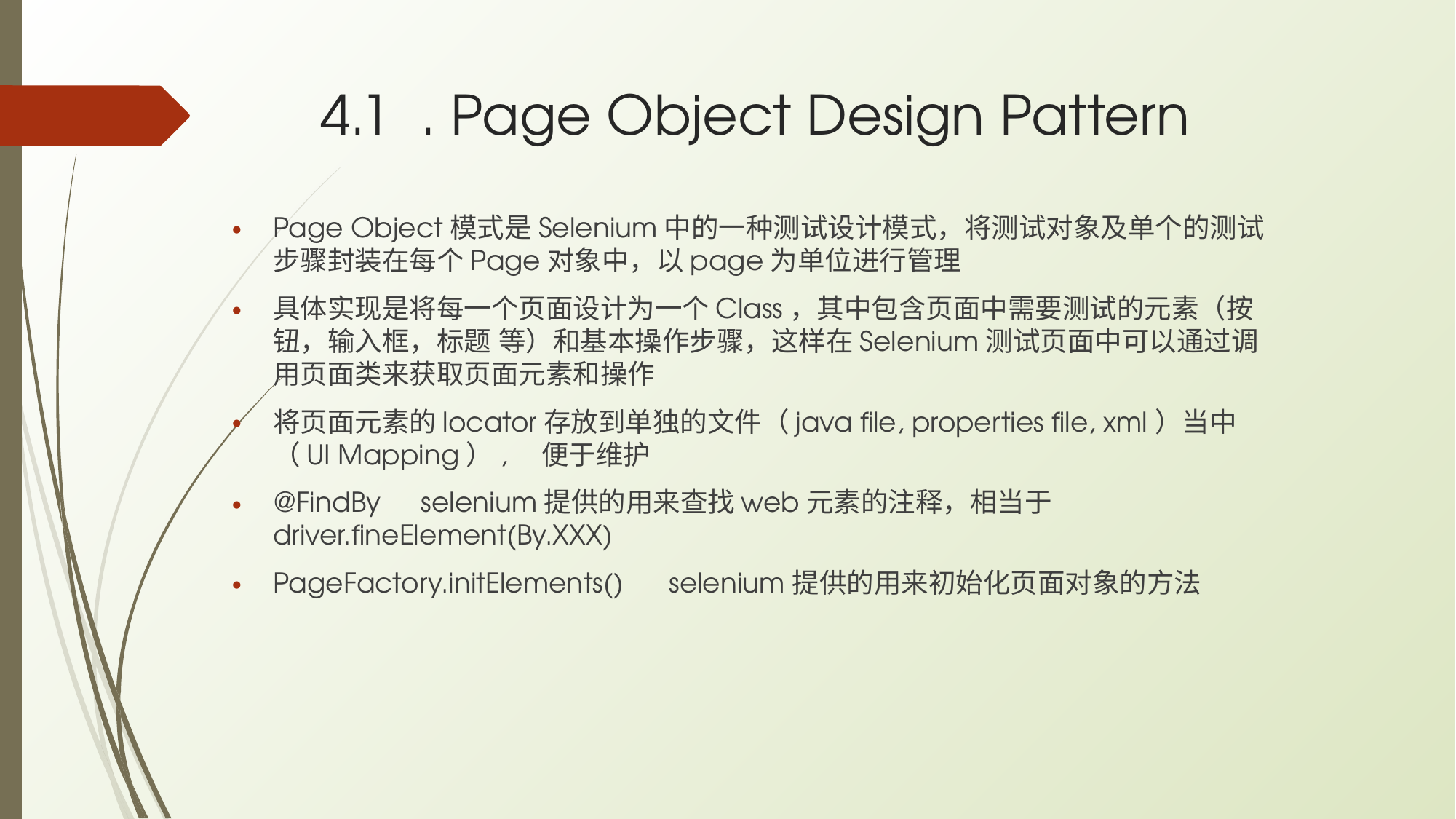

# 4.1  . Page Object Design Pattern
Page Object模式是Selenium中的一种测试设计模式，将测试对象及单个的测试步骤封装在每个Page对象中，以page为单位进行管理
具体实现是将每一个页面设计为一个Class，其中包含页面中需要测试的元素（按钮，输入框，标题 等）和基本操作步骤，这样在Selenium测试页面中可以通过调用页面类来获取页面元素和操作
将页面元素的locator存放到单独的文件（java file, properties file, xml）当中（UI Mapping）,　便于维护
@FindBy　selenium提供的用来查找web元素的注释，相当于driver.fineElement(By.XXX)
PageFactory.initElements()      selenium提供的用来初始化页面对象的方法